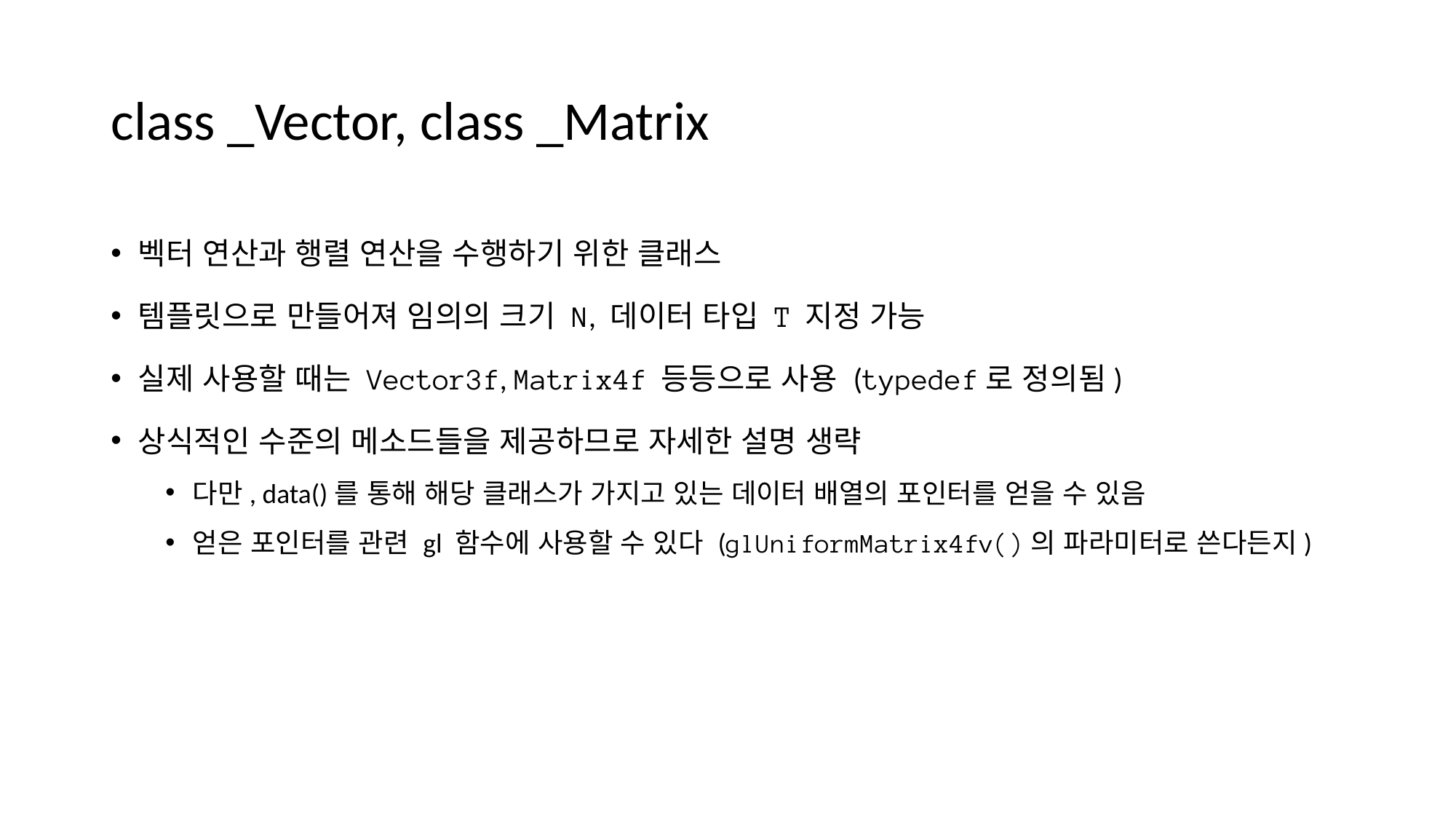

# class _Vector, class _Matrix
벡터 연산과 행렬 연산을 수행하기 위한 클래스
템플릿으로 만들어져 임의의 크기 N, 데이터 타입 T 지정 가능
실제 사용할 때는 Vector3f, Matrix4f 등등으로 사용 (typedef로 정의됨)
상식적인 수준의 메소드들을 제공하므로 자세한 설명 생략
다만, data()를 통해 해당 클래스가 가지고 있는 데이터 배열의 포인터를 얻을 수 있음
얻은 포인터를 관련 gl 함수에 사용할 수 있다 (glUniformMatrix4fv()의 파라미터로 쓴다든지)